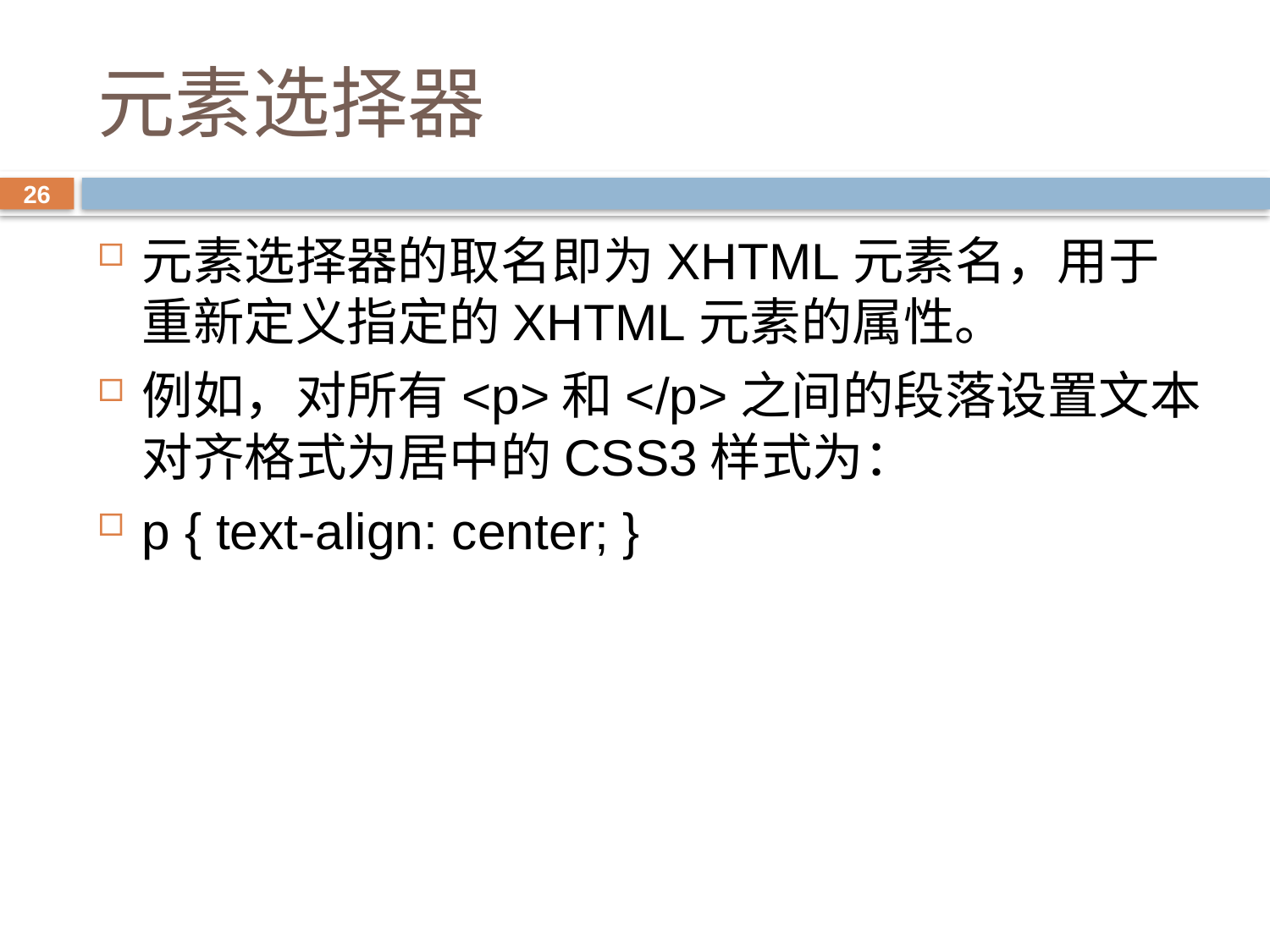

# 元素选择器
26
元素选择器的取名即为XHTML元素名，用于重新定义指定的XHTML元素的属性。
例如，对所有<p>和</p>之间的段落设置文本对齐格式为居中的CSS3样式为：
p { text-align: center; }